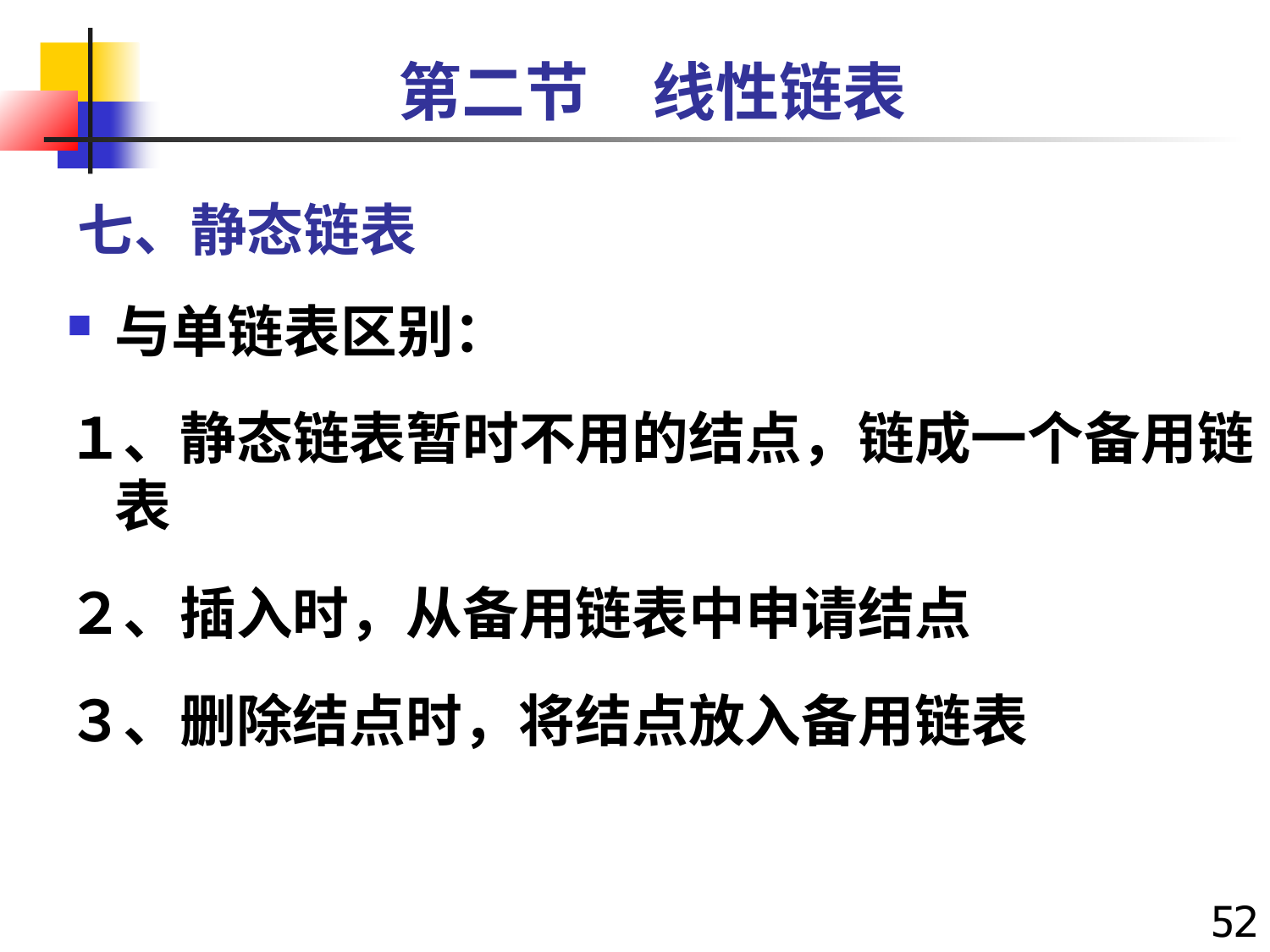

第二节　线性链表
七、静态链表
与单链表区别：
１、静态链表暂时不用的结点，链成一个备用链表
２、插入时，从备用链表中申请结点
３、删除结点时，将结点放入备用链表
52